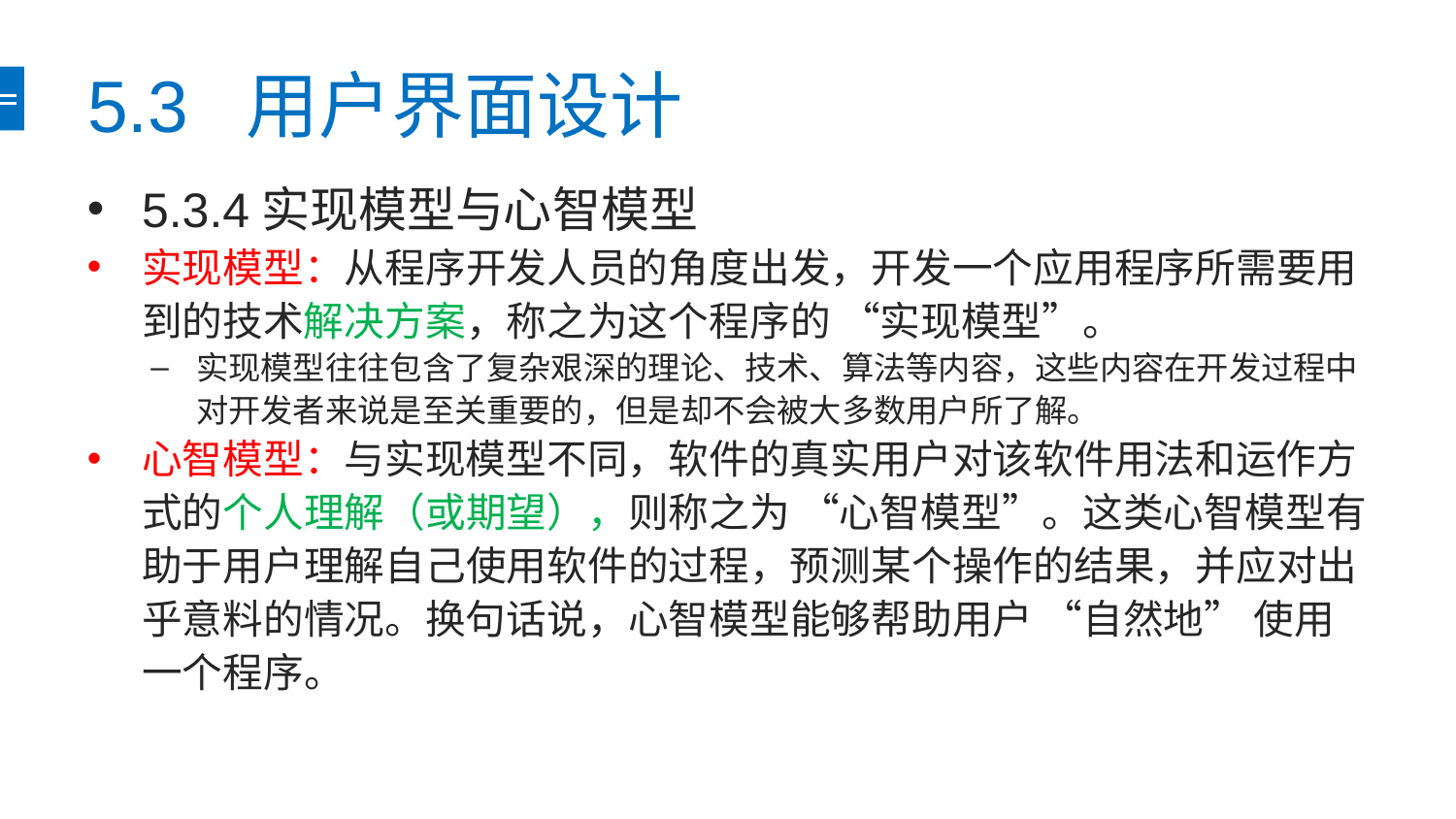

# 5.3  用户界面设计
5.3.4实现模型与心智模型
实现模型：从程序开发人员的角度出发，开发一个应用程序所需要用到的技术解决方案，称之为这个程序的 “实现模型”。
实现模型往往包含了复杂艰深的理论、技术、算法等内容，这些内容在开发过程中对开发者来说是至关重要的，但是却不会被大多数用户所了解。
心智模型：与实现模型不同，软件的真实用户对该软件用法和运作方式的个人理解（或期望），则称之为 “心智模型”。这类心智模型有助于用户理解自己使用软件的过程，预测某个操作的结果，并应对出乎意料的情况。换句话说，心智模型能够帮助用户 “自然地” 使用一个程序。